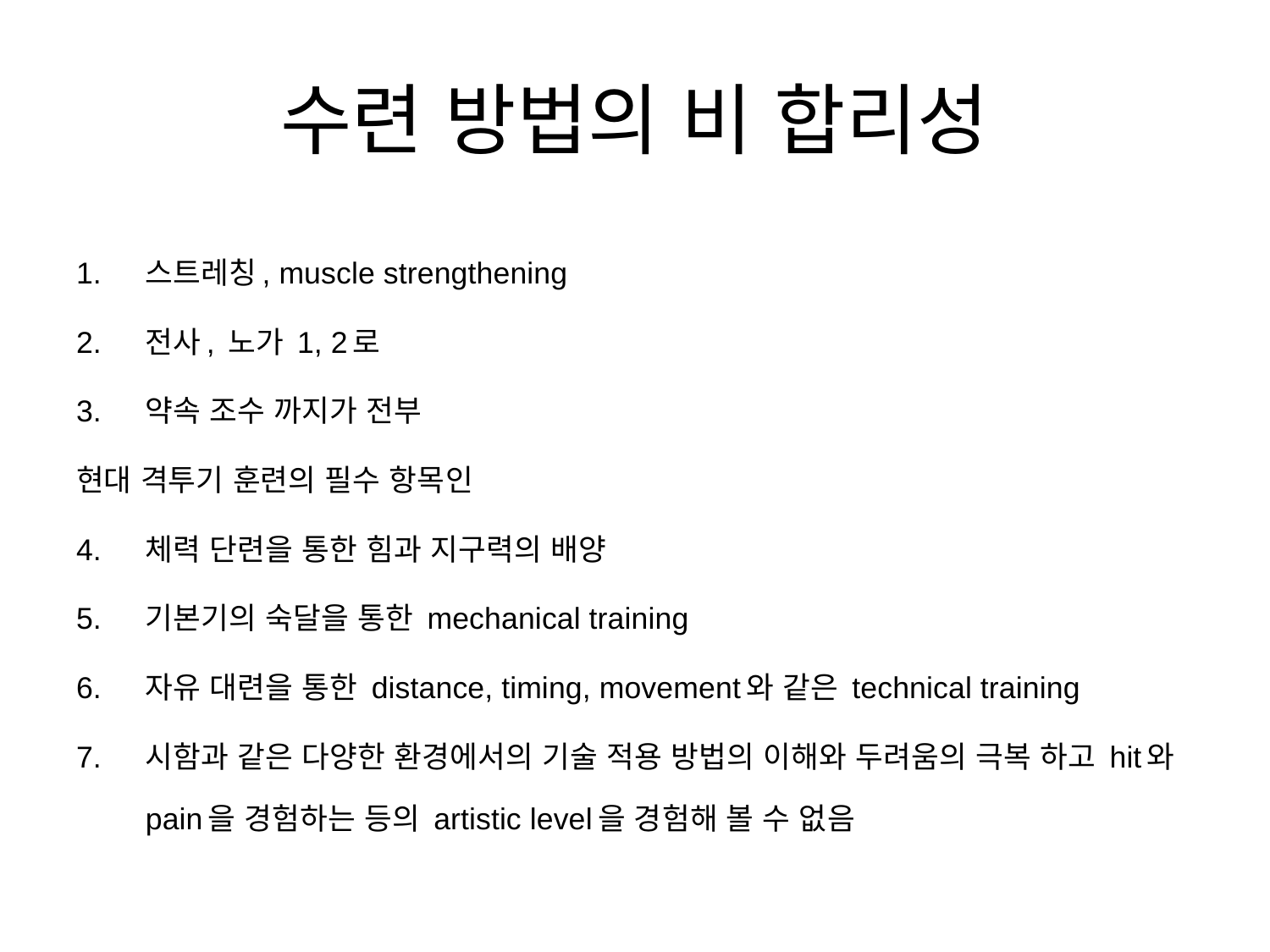

# 수련 방법의 비 합리성
스트레칭, muscle strengthening
전사, 노가 1, 2로
약속 조수 까지가 전부
현대 격투기 훈련의 필수 항목인
체력 단련을 통한 힘과 지구력의 배양
기본기의 숙달을 통한 mechanical training
자유 대련을 통한 distance, timing, movement와 같은 technical training
시함과 같은 다양한 환경에서의 기술 적용 방법의 이해와 두려움의 극복 하고 hit와 pain을 경험하는 등의 artistic level을 경험해 볼 수 없음